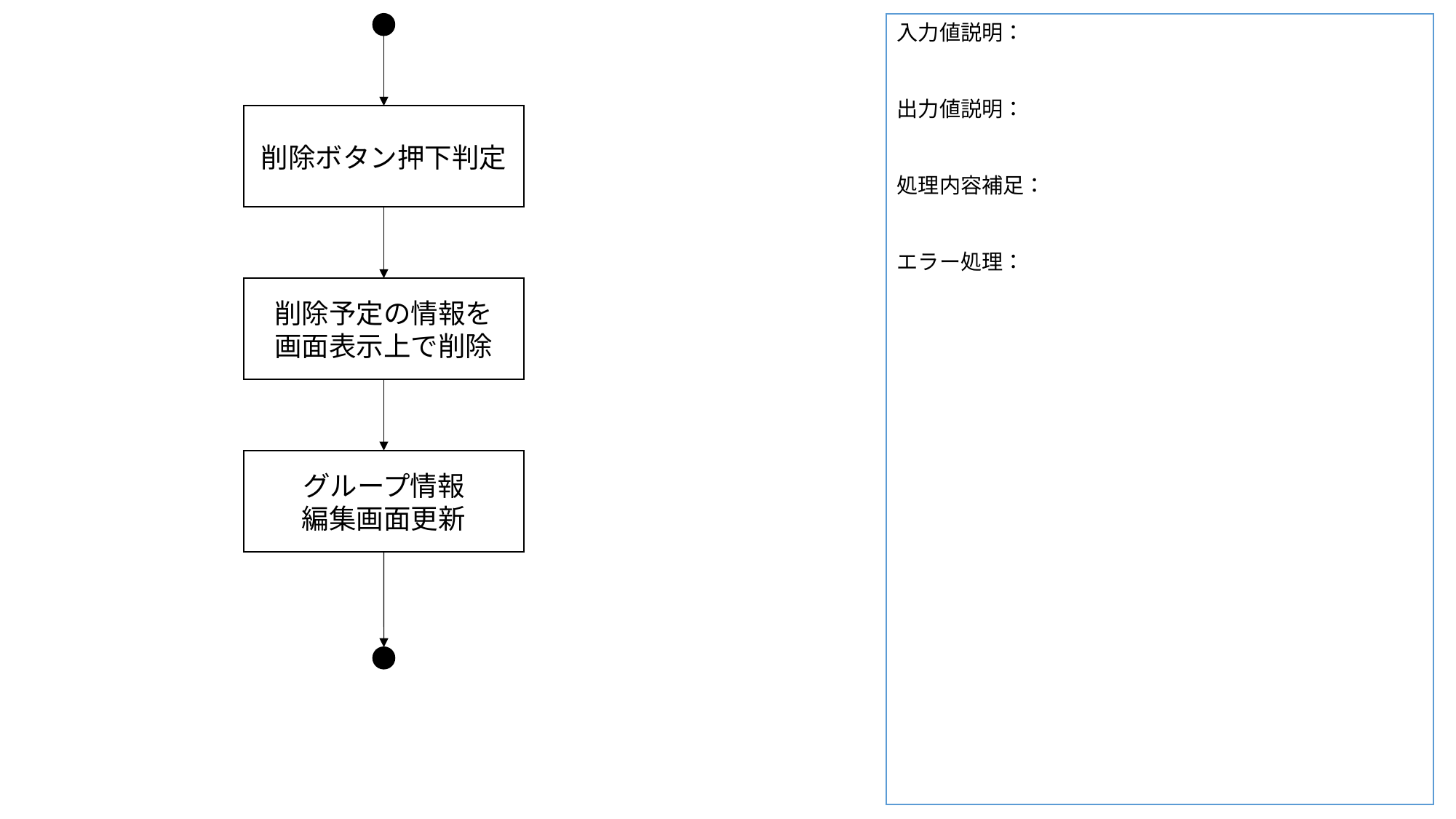

入力値説明：

出力値説明：

処理内容補足：

エラー処理：

削除ボタン押下判定
削除予定の情報を
画面表示上で削除
グループ情報
編集画面更新